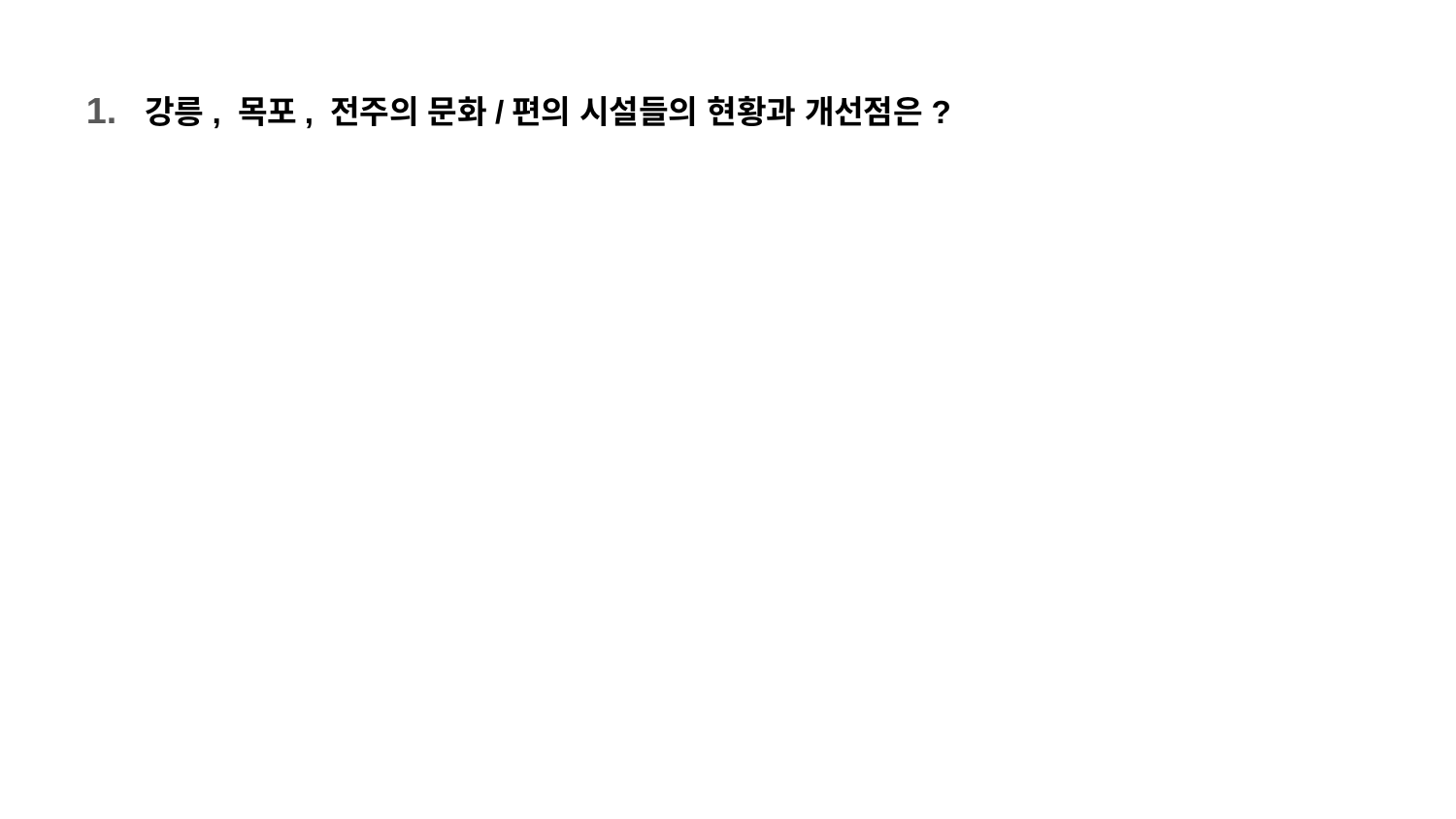

# 강릉, 목포, 전주의 문화/편의 시설들의 현황과 개선점은?